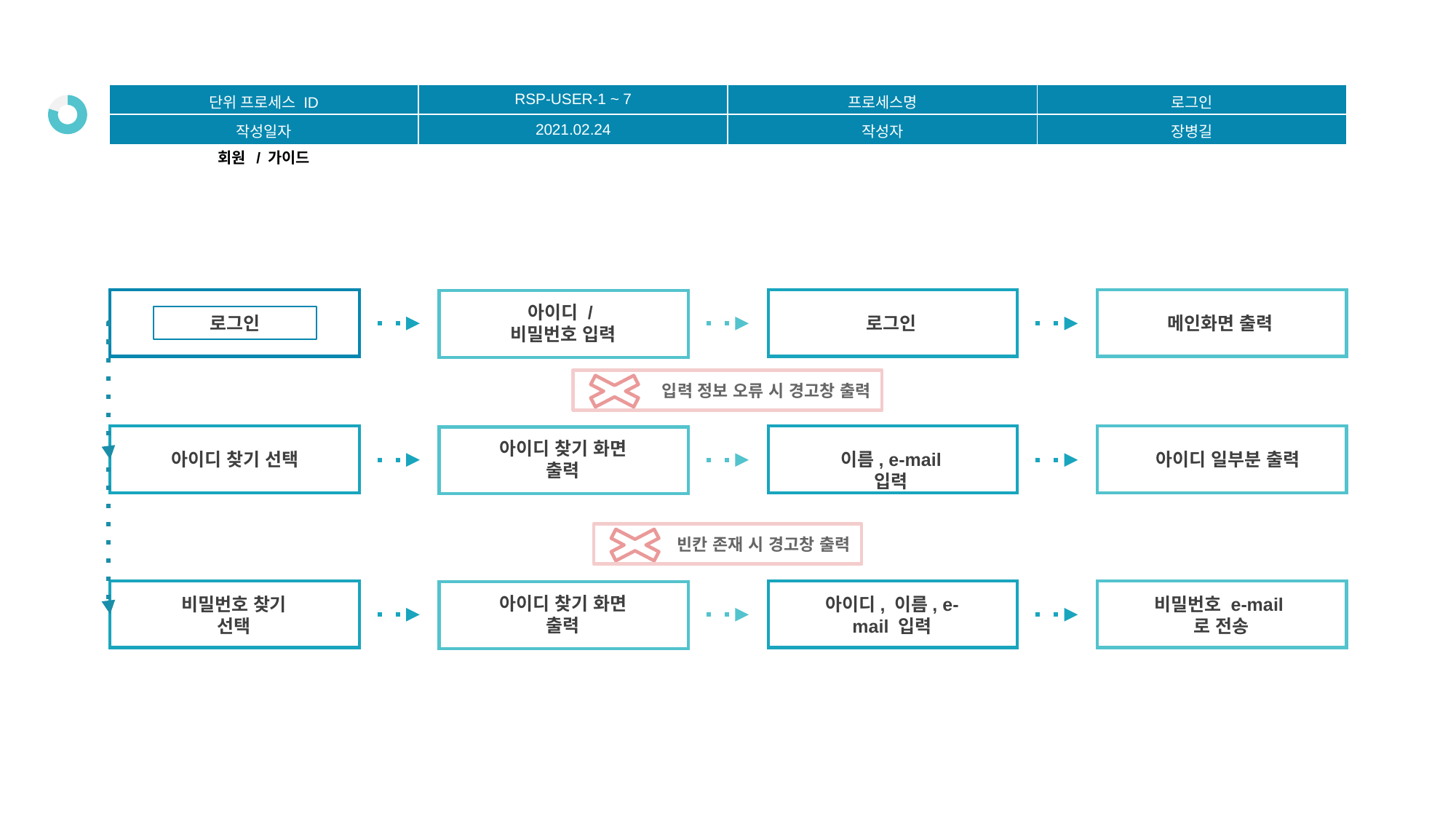

| 단위 프로세스 ID | RSP-USER-1 ~ 7 | 프로세스명 | 로그인 |
| --- | --- | --- | --- |
| 작성일자 | 2021.02.24 | 작성자 | 장병길 |

### Chart

| Category | % |
|---|---|
| colored | 80.0 |
| blank | 20.0 |
회원  / 가이드

로그인

로그인

아이디 /
비밀번호 입력
메인화면 출력

    입력 정보 오류 시 경고창 출력

아이디 찾기 화면 출력
아이디 찾기 선택
이름, e-mail 입력
아이디 일부분 출력

빈칸 존재 시 경고창 출력

비밀번호 e-mail로 전송

아이디 찾기 화면 출력
비밀번호 찾기 선택
아이디, 이름, e-mail 입력